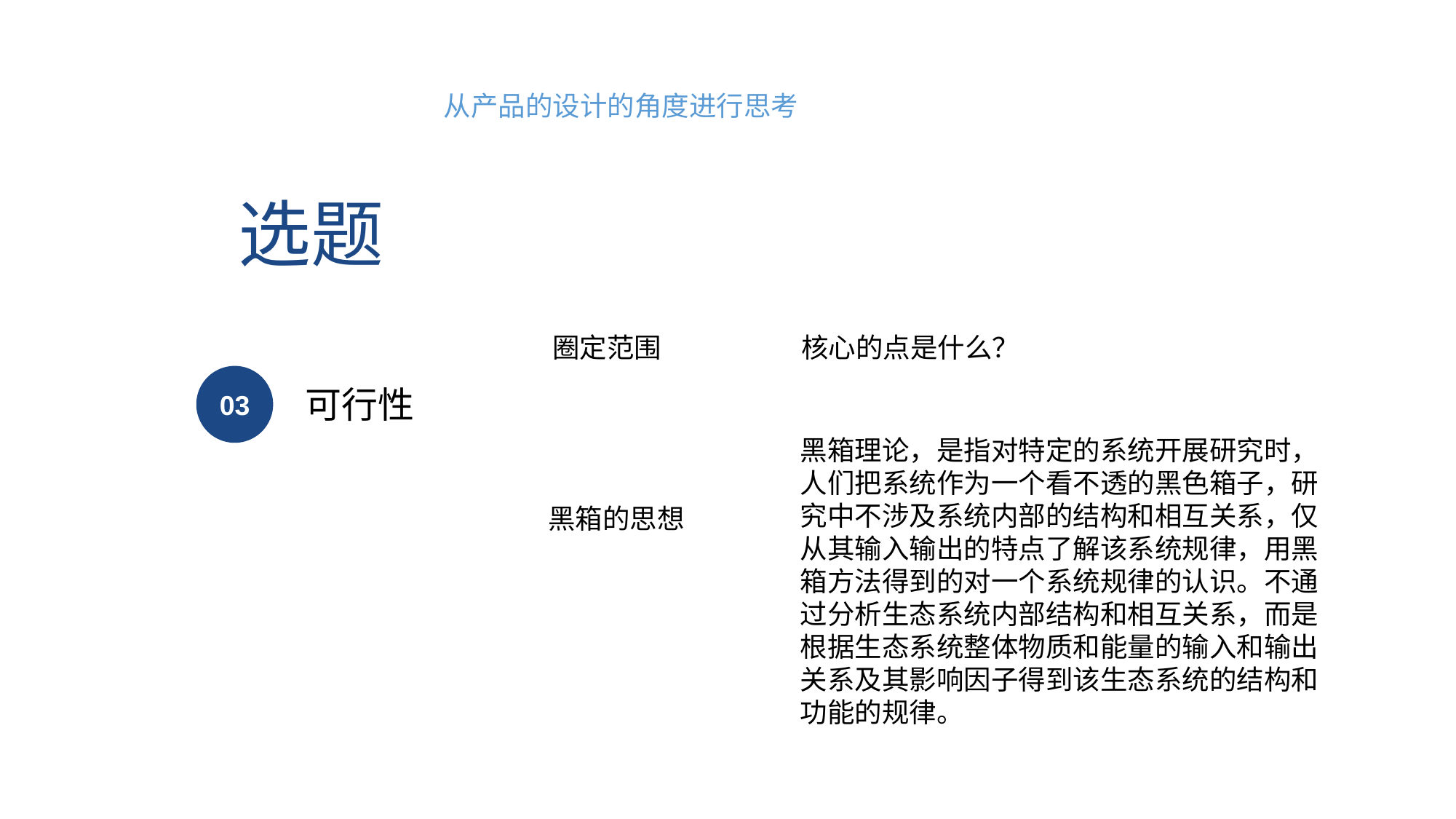

从产品的设计的角度进行思考
选题
圈定范围
核心的点是什么？

03
可行性
黑箱理论，是指对特定的系统开展研究时，人们把系统作为一个看不透的黑色箱子，研究中不涉及系统内部的结构和相互关系，仅从其输入输出的特点了解该系统规律，用黑箱方法得到的对一个系统规律的认识。不通过分析生态系统内部结构和相互关系，而是根据生态系统整体物质和能量的输入和输出关系及其影响因子得到该生态系统的结构和功能的规律。
黑箱的思想